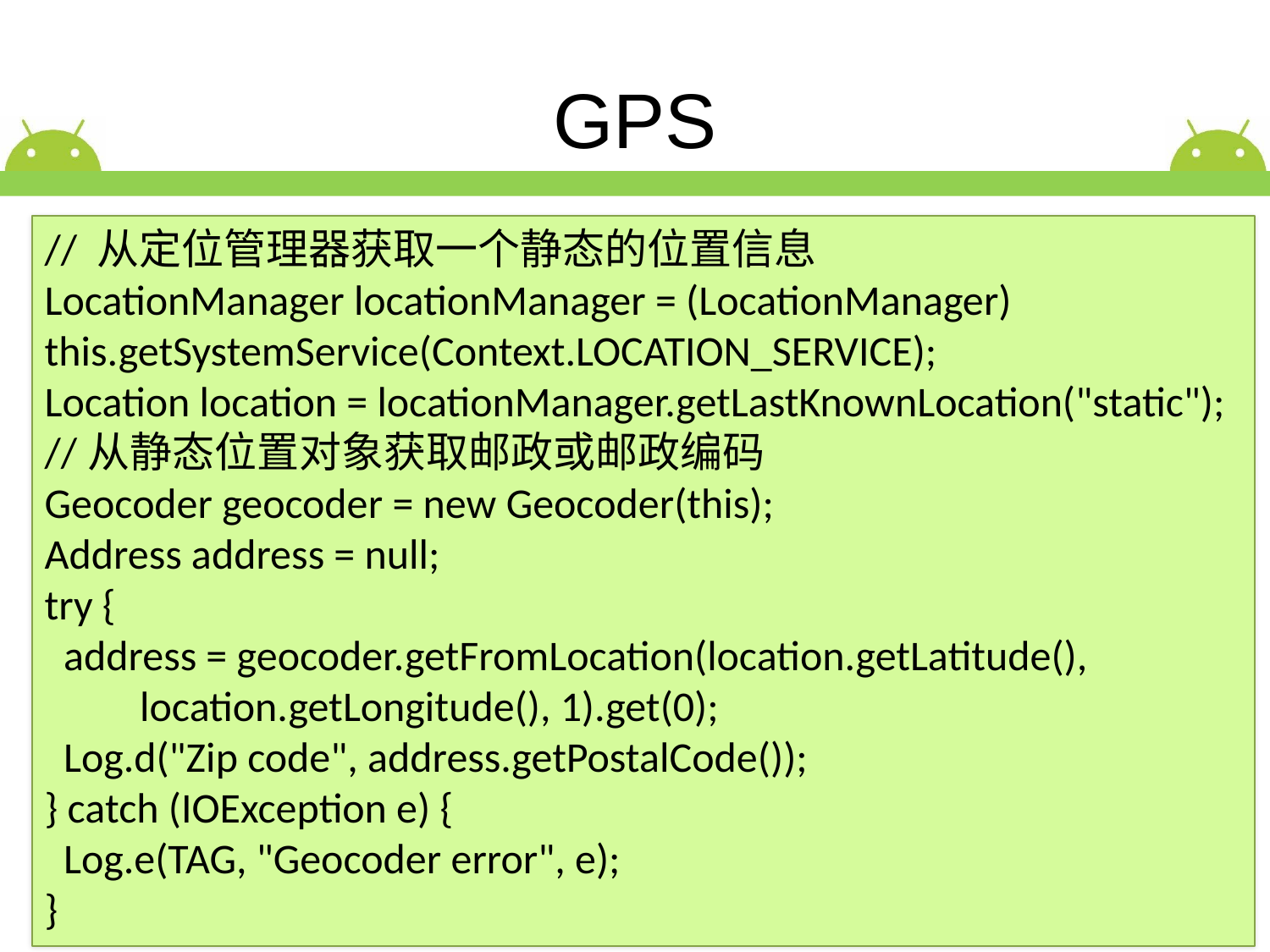

# GPS
// 从定位管理器获取一个静态的位置信息
LocationManager locationManager = (LocationManager) this.getSystemService(Context.LOCATION_SERVICE);
Location location = locationManager.getLastKnownLocation("static");
//从静态位置对象获取邮政或邮政编码
Geocoder geocoder = new Geocoder(this);
Address address = null;
try {
  address = geocoder.getFromLocation(location.getLatitude(),
          location.getLongitude(), 1).get(0);
  Log.d("Zip code", address.getPostalCode());
} catch (IOException e) {
  Log.e(TAG, "Geocoder error", e);
}